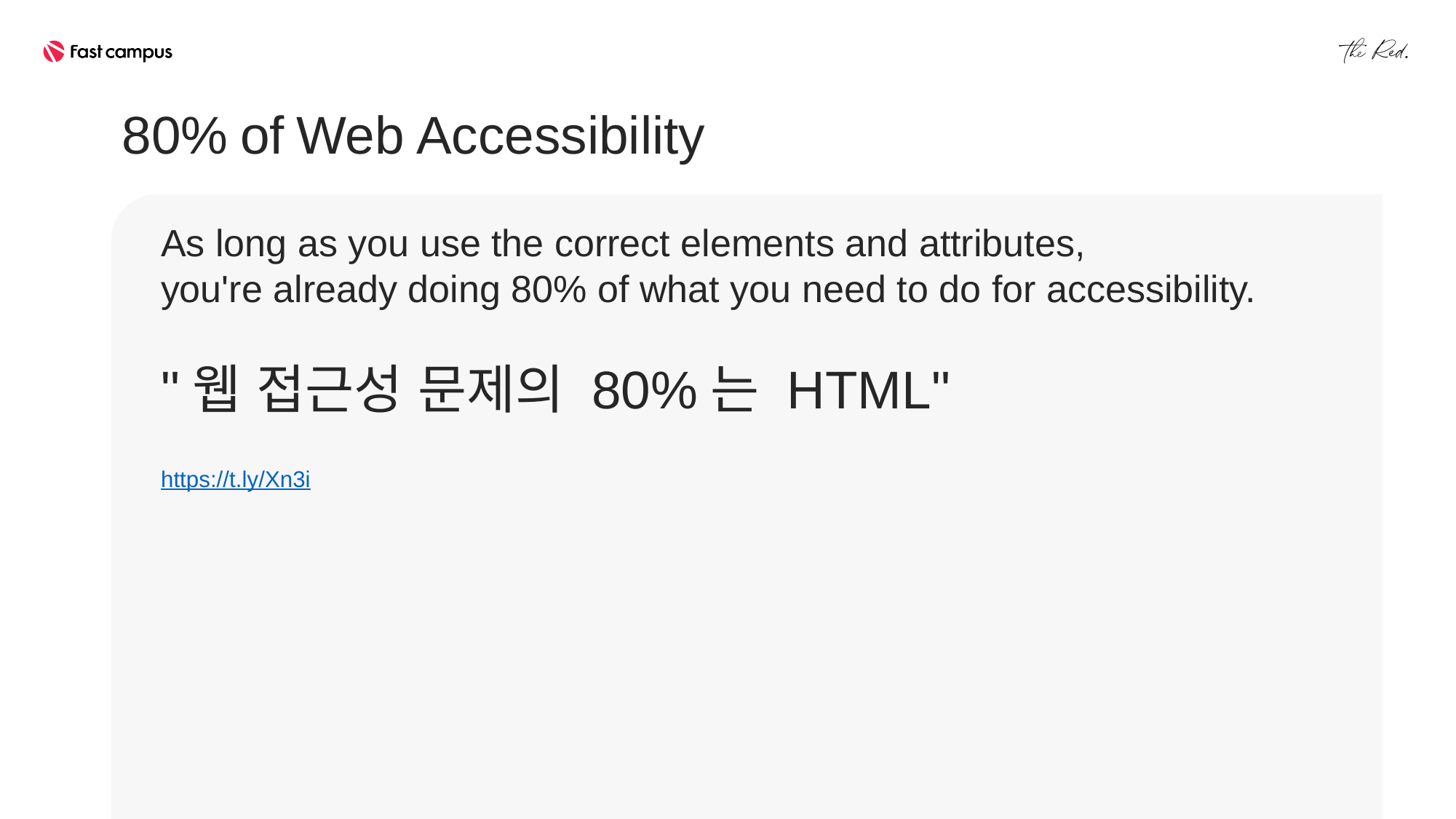

80% of Web Accessibility
As long as you use the correct elements and attributes,
you're already doing 80% of what you need to do for accessibility.

"웹 접근성 문제의 80%는 HTML"

https://t.ly/Xn3i